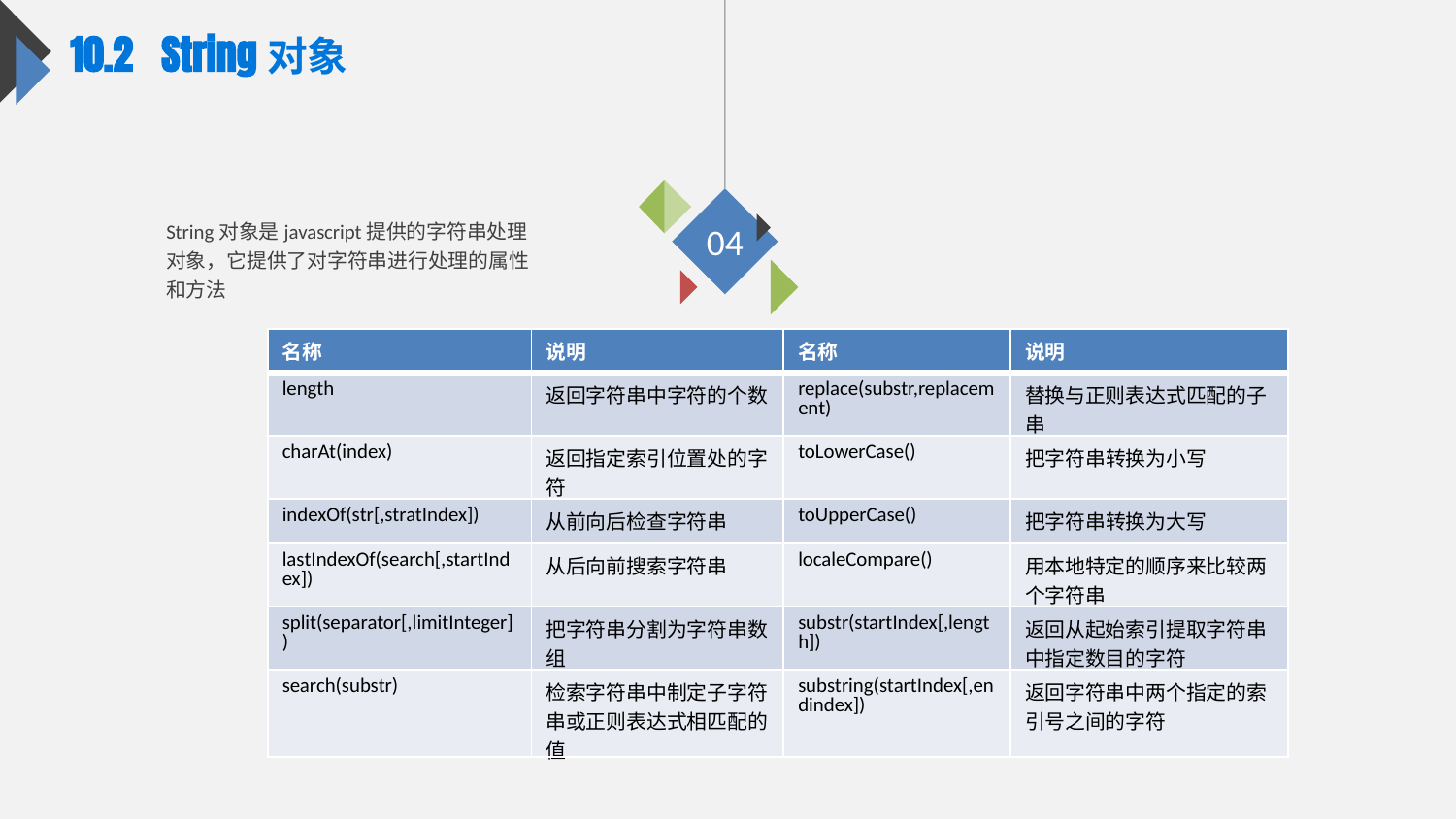

10.2   String对象

04

String对象是javascript提供的字符串处理对象，它提供了对字符串进行处理的属性和方法

| 名称 | 说明 | 名称 | 说明 |
| --- | --- | --- | --- |
| length | 返回字符串中字符的个数 | replace(substr,replacement) | 替换与正则表达式匹配的子串 |
| charAt(index) | 返回指定索引位置处的字符 | toLowerCase() | 把字符串转换为小写 |
| indexOf(str[,stratIndex]) | 从前向后检查字符串 | toUpperCase() | 把字符串转换为大写 |
| lastIndexOf(search[,startIndex]) | 从后向前搜索字符串 | localeCompare() | 用本地特定的顺序来比较两个字符串 |
| split(separator[,limitInteger]) | 把字符串分割为字符串数组 | substr(startIndex[,length]) | 返回从起始索引提取字符串中指定数目的字符 |
| search(substr) | 检索字符串中制定子字符串或正则表达式相匹配的值 | substring(startIndex[,endindex]) | 返回字符串中两个指定的索引号之间的字符 |